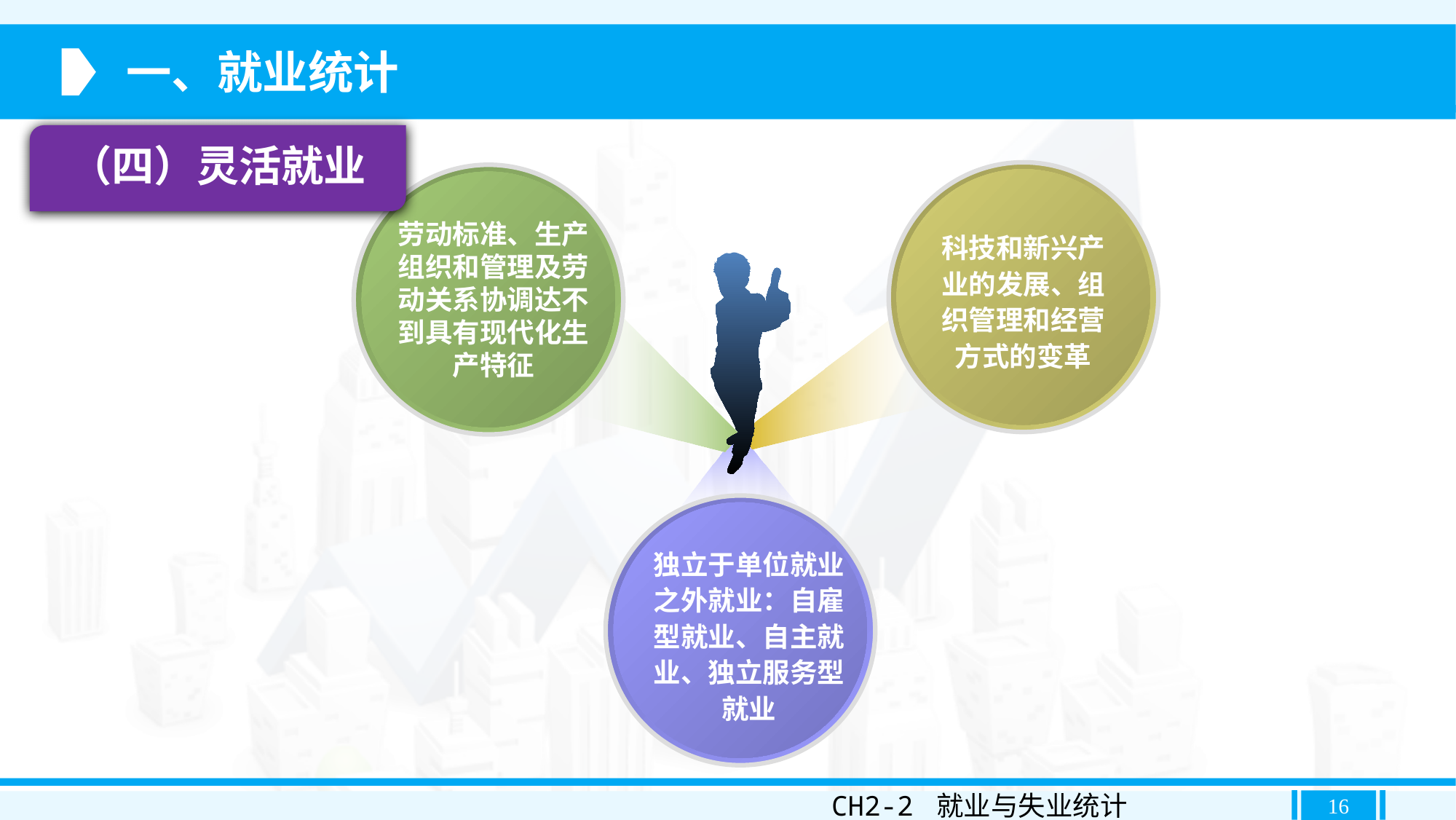

一、就业统计

（四）灵活就业

劳动标准、生产组织和管理及劳动关系协调达不到具有现代化生产特征
科技和新兴产业的发展、组织管理和经营方式的变革

独立于单位就业之外就业：自雇型就业、自主就业、独立服务型就业
CH2-2 就业与失业统计
16